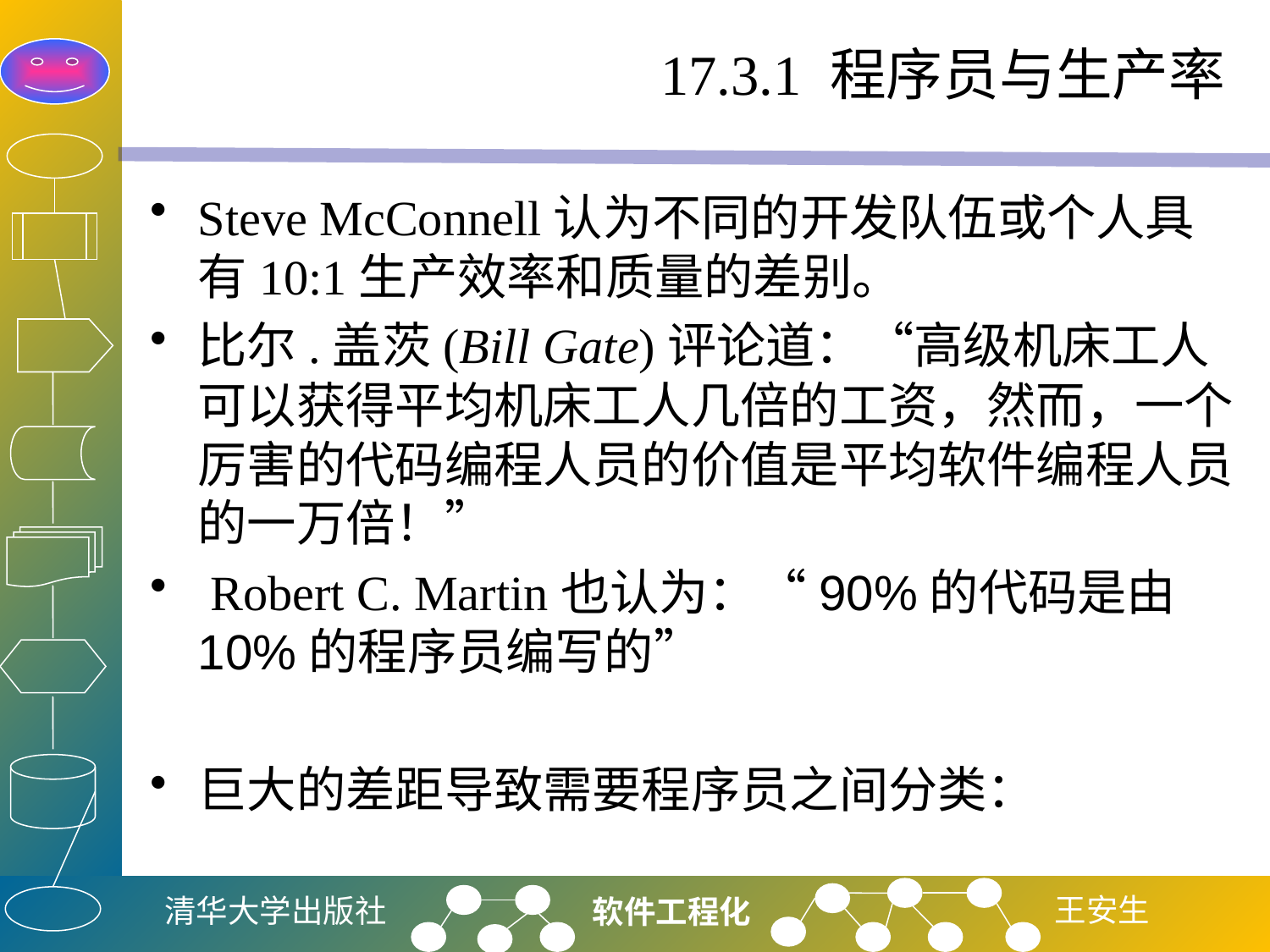

# 17.3.1 程序员与生产率
Steve McConnell认为不同的开发队伍或个人具有10:1生产效率和质量的差别。
比尔.盖茨(Bill Gate)评论道：“高级机床工人可以获得平均机床工人几倍的工资，然而，一个厉害的代码编程人员的价值是平均软件编程人员的一万倍！”
 Robert C. Martin也认为：“90%的代码是由10%的程序员编写的”

巨大的差距导致需要程序员之间分类：